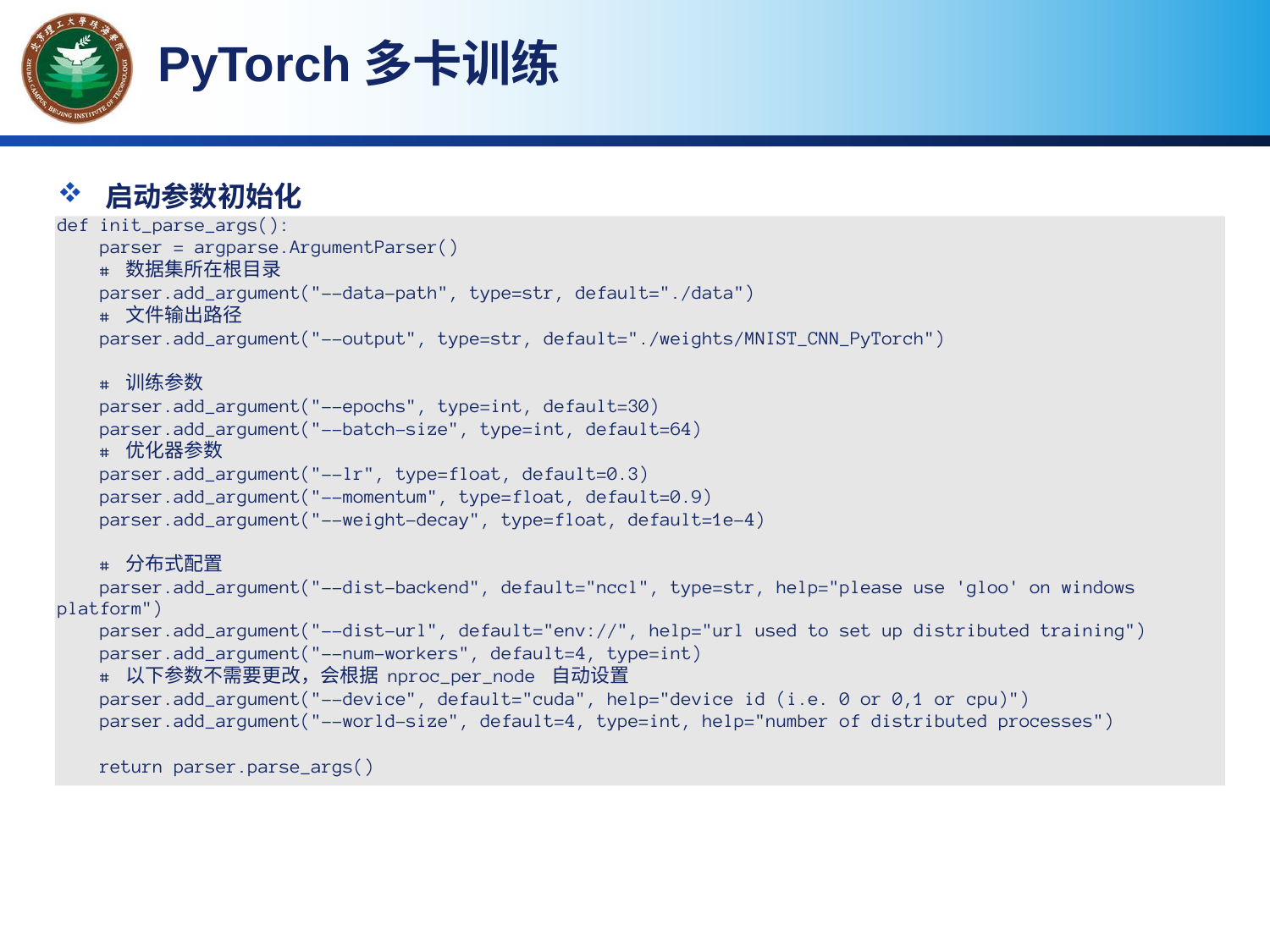

PyTorch多卡训练
启动参数初始化
def init_parse_args():
    parser = argparse.ArgumentParser()
    # 数据集所在根目录
    parser.add_argument("--data-path", type=str, default="./data")
    # 文件输出路径
    parser.add_argument("--output", type=str, default="./weights/MNIST_CNN_PyTorch")

    # 训练参数
    parser.add_argument("--epochs", type=int, default=30)
    parser.add_argument("--batch-size", type=int, default=64)
    # 优化器参数
    parser.add_argument("--lr", type=float, default=0.3)
    parser.add_argument("--momentum", type=float, default=0.9)
    parser.add_argument("--weight-decay", type=float, default=1e-4)

    # 分布式配置
    parser.add_argument("--dist-backend", default="nccl", type=str, help="please use 'gloo' on windows platform")
    parser.add_argument("--dist-url", default="env://", help="url used to set up distributed training")
    parser.add_argument("--num-workers", default=4, type=int)
    # 以下参数不需要更改，会根据 nproc_per_node 自动设置
    parser.add_argument("--device", default="cuda", help="device id (i.e. 0 or 0,1 or cpu)")
    parser.add_argument("--world-size", default=4, type=int, help="number of distributed processes")

    return parser.parse_args()